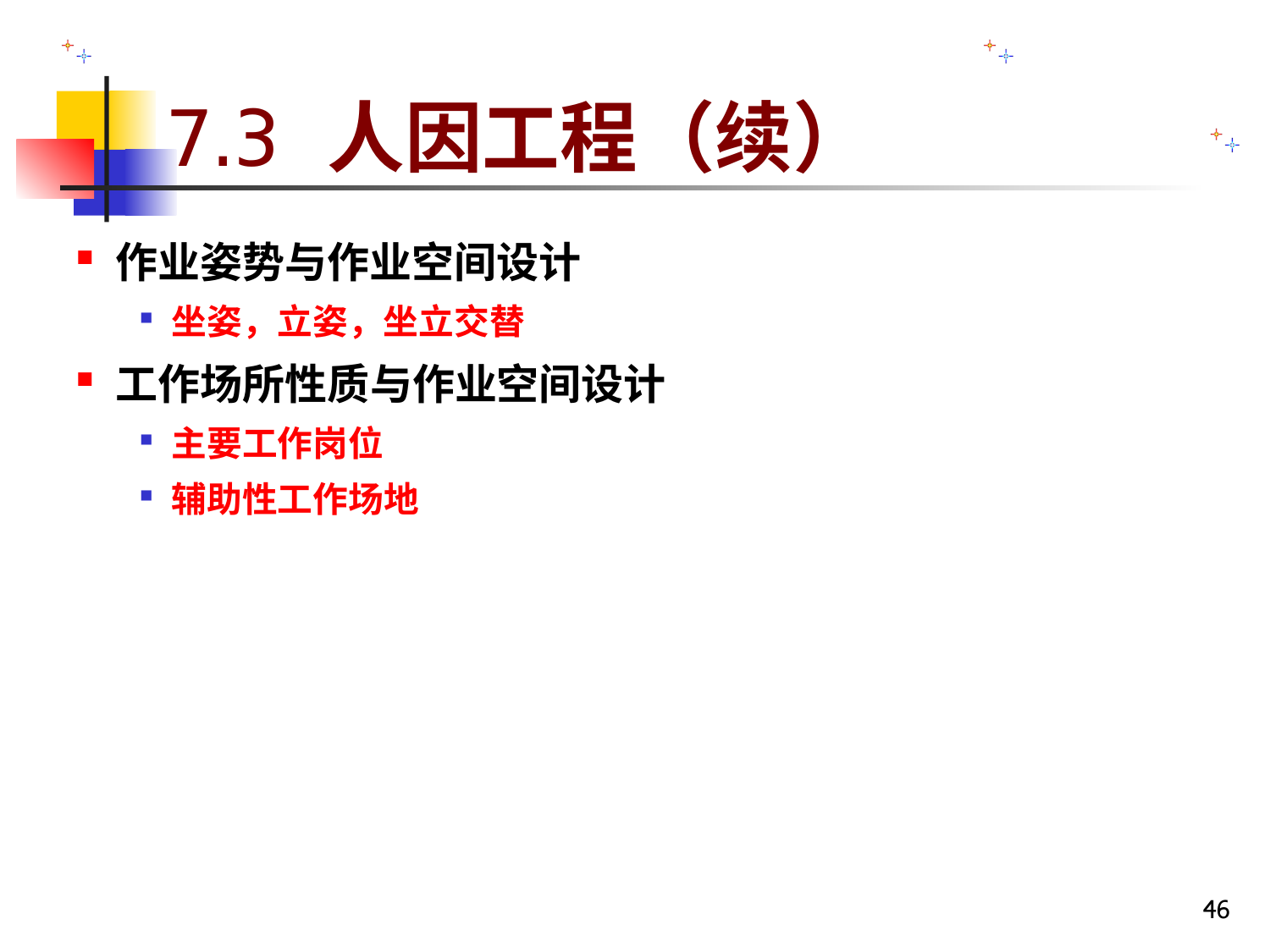

# 7.3 人因工程（续）
作业姿势与作业空间设计
坐姿，立姿，坐立交替
工作场所性质与作业空间设计
主要工作岗位
辅助性工作场地

46